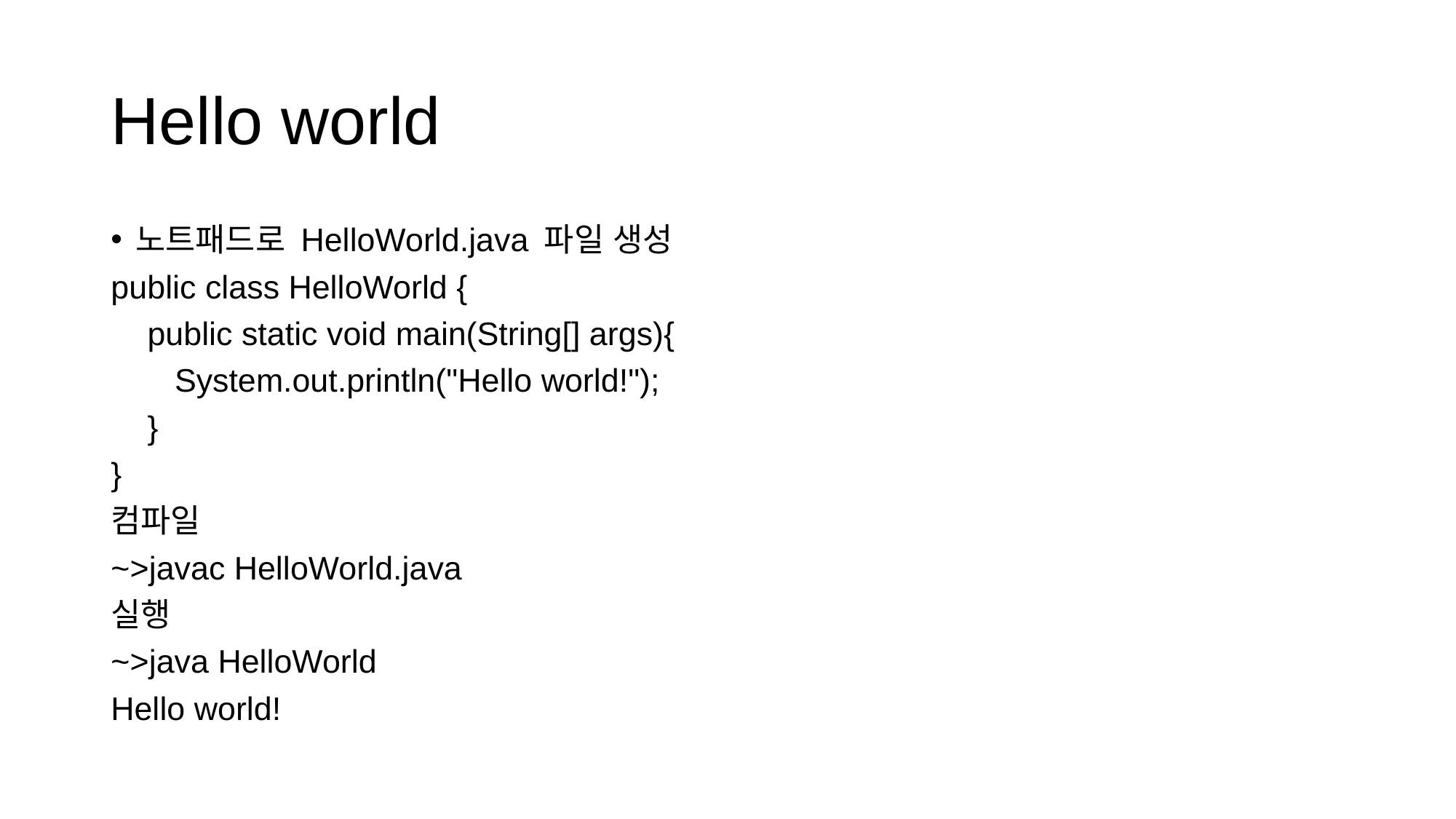

# Hello world
노트패드로 HelloWorld.java 파일 생성
public class HelloWorld {
    public static void main(String[] args){
       System.out.println("Hello world!");
    }
}
컴파일
~>javac HelloWorld.java
실행
~>java HelloWorld
Hello world!